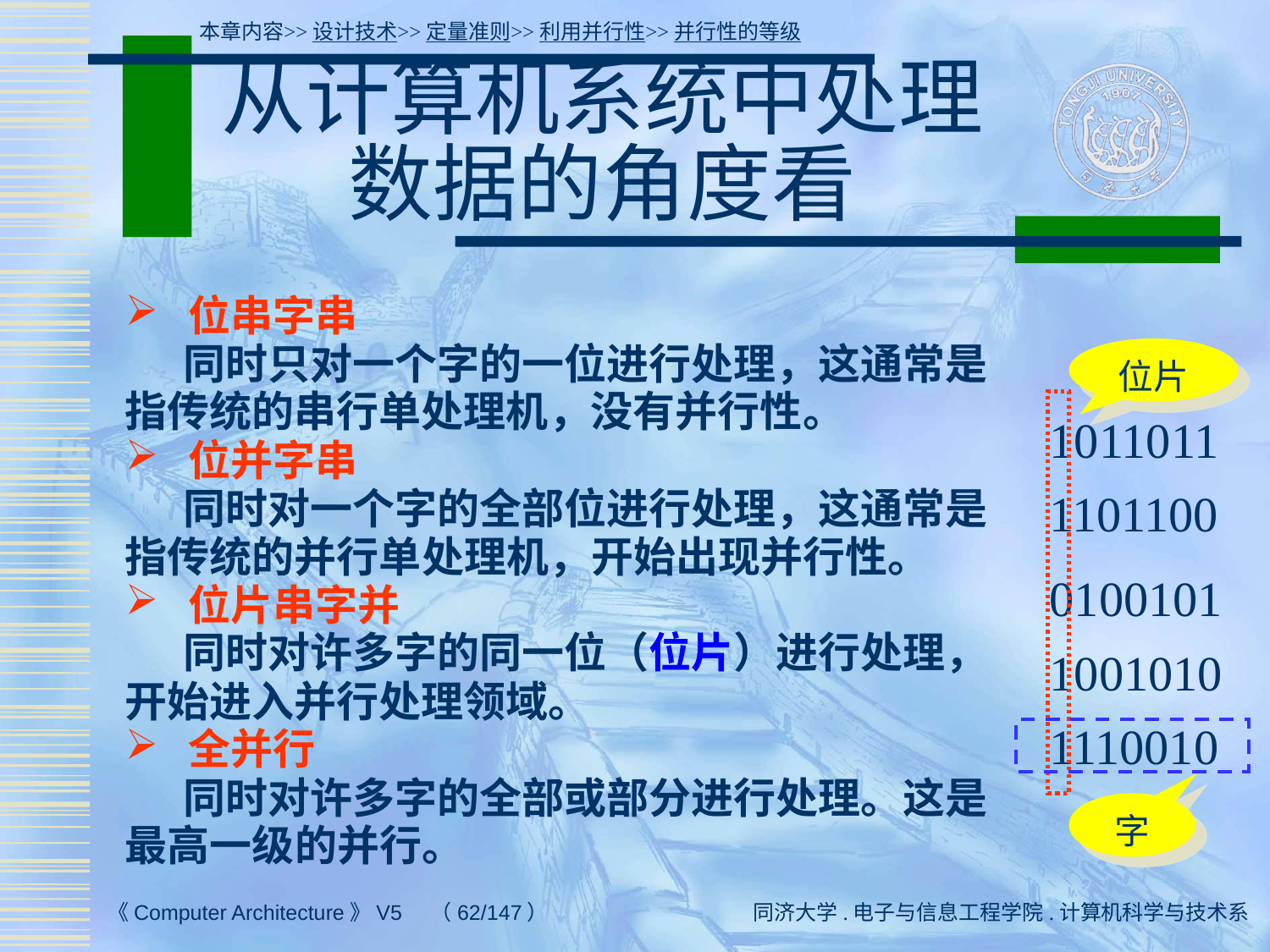

本章内容>>设计技术>>定量准则>>利用并行性>>并行性的等级
# 从计算机系统中处理数据的角度看
  位串字串
     同时只对一个字的一位进行处理，这通常是指传统的串行单处理机，没有并行性。
  位并字串
     同时对一个字的全部位进行处理，这通常是指传统的并行单处理机，开始出现并行性。
  位片串字并
     同时对许多字的同一位（位片）进行处理，开始进入并行处理领域。
  全并行
     同时对许多字的全部或部分进行处理。这是最高一级的并行。
位片

1011011
1101100
0100101
1001010
1110010

字